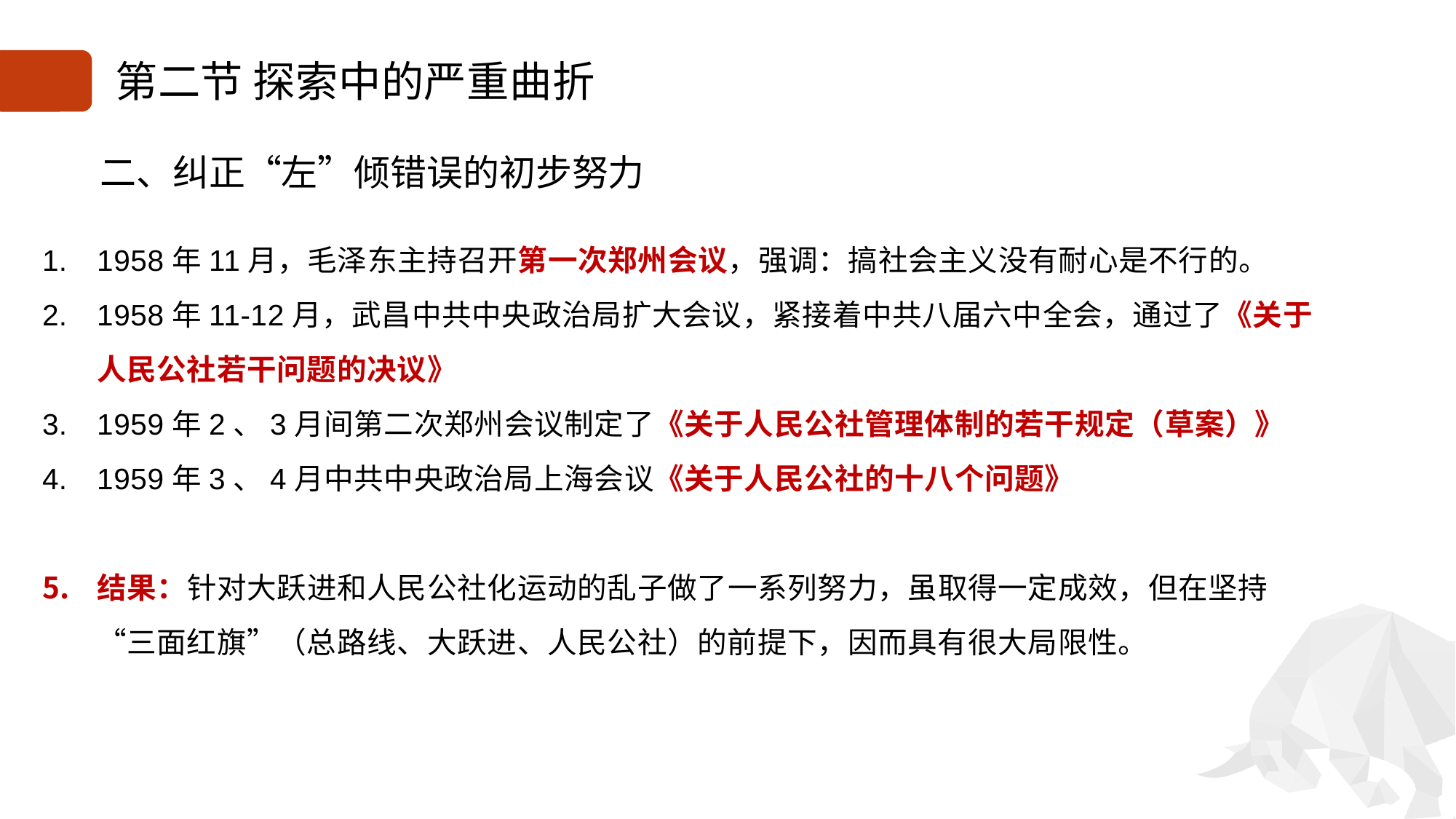

# 第二节 探索中的严重曲折
二、纠正“左”倾错误的初步努力

1958年11月，毛泽东主持召开第一次郑州会议，强调：搞社会主义没有耐心是不行的。
1958年11-12月，武昌中共中央政治局扩大会议，紧接着中共八届六中全会，通过了《关于人民公社若干问题的决议》
1959年2、3月间第二次郑州会议制定了《关于人民公社管理体制的若干规定（草案）》
1959年3、4月中共中央政治局上海会议《关于人民公社的十八个问题》

结果：针对大跃进和人民公社化运动的乱子做了一系列努力，虽取得一定成效，但在坚持“三面红旗”（总路线、大跃进、人民公社）的前提下，因而具有很大局限性。